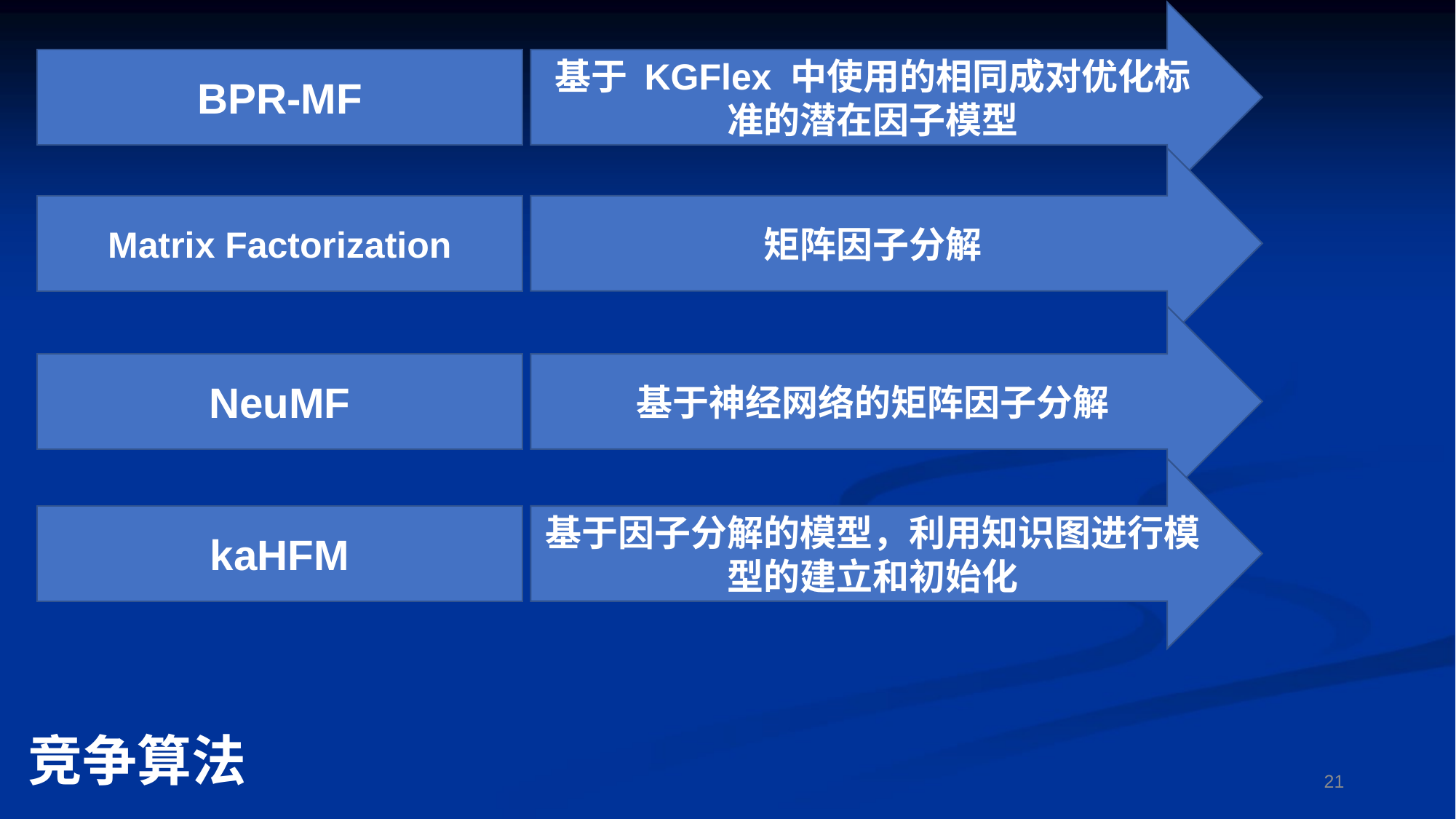

基于 KGFlex 中使用的相同成对优化标准的潜在因子模型
BPR-MF
矩阵因子分解
Matrix Factorization
基于神经网络的矩阵因子分解
NeuMF
基于因子分解的模型，利用知识图进行模型的建立和初始化
kaHFM
竞争算法
21